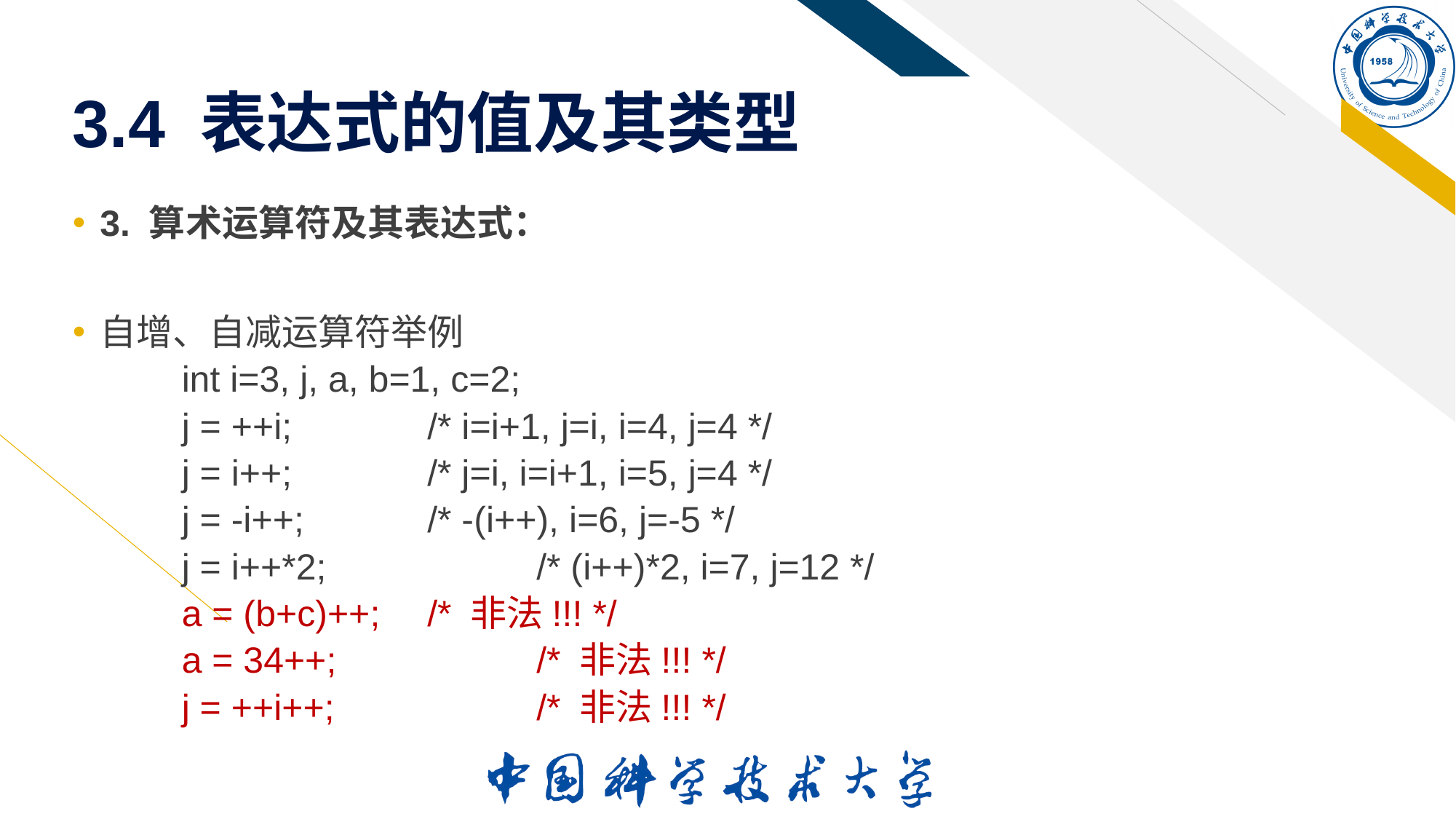

# 3.4 表达式的值及其类型
3. 算术运算符及其表达式：

自增、自减运算符举例
int i=3, j, a, b=1, c=2;
j = ++i;		/* i=i+1, j=i, i=4, j=4 */
j = i++;		/* j=i, i=i+1, i=5, j=4 */
j = -i++;		/* -(i++), i=6, j=-5 */
j = i++*2;		/* (i++)*2, i=7, j=12 */
a = (b+c)++;	/* 非法!!! */
a = 34++;		/* 非法!!! */
j = ++i++;		/* 非法!!! */